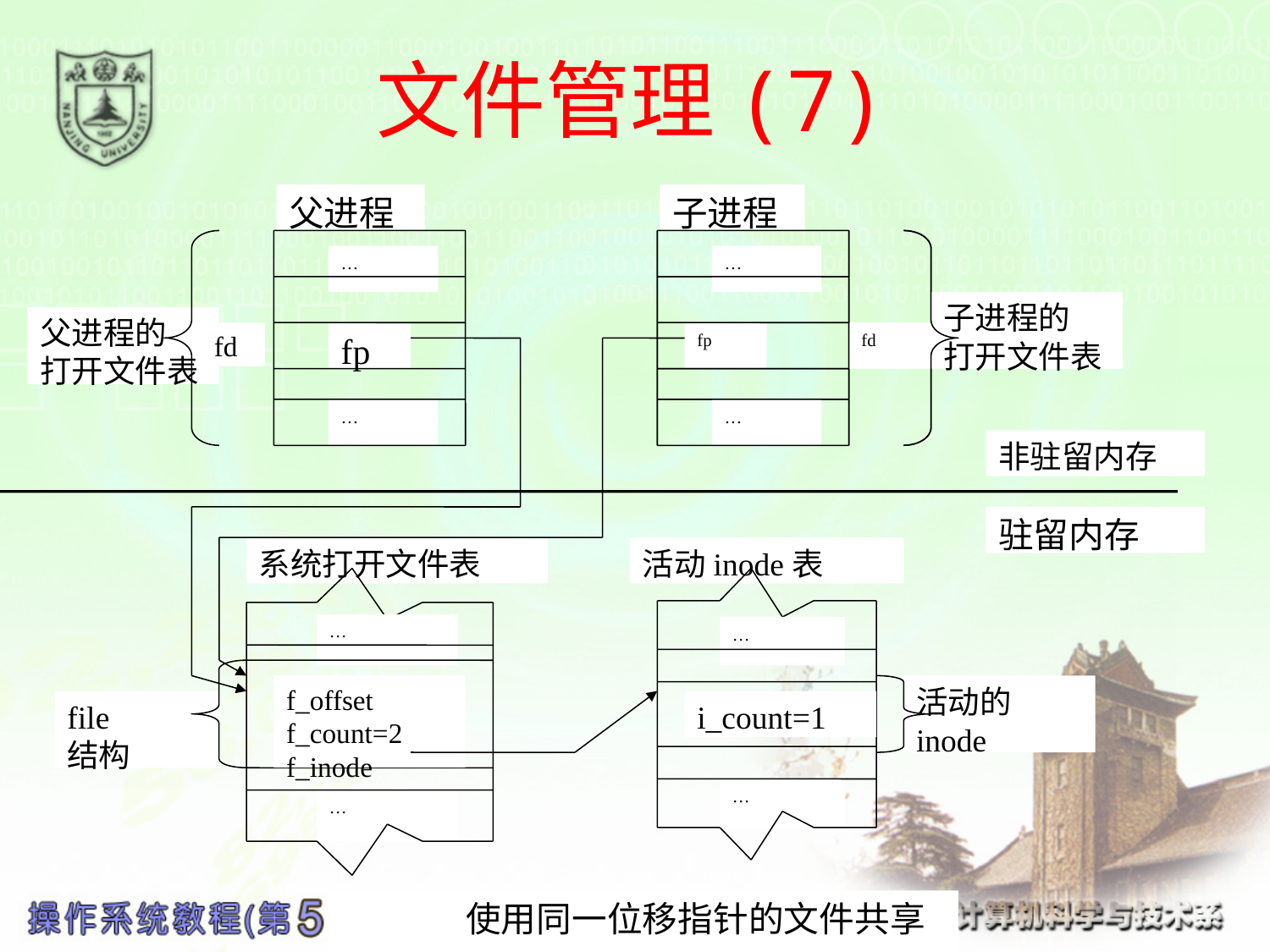

# 文件管理(7)
父进程
子进程

…
…
…

子进程的u_ofile
子进程的
打开文件表
父进程的
打开文件表
fd

fp

fp
fd
fd

…

…
…
非驻留内存

驻留内存

系统打开文件表
活动inode表
活动inode表

…

…

…

f_offset
f_count=2
f_inode

活动的inode
file
结构

i_count=1

…

                              使用同一位移指针的文件共享